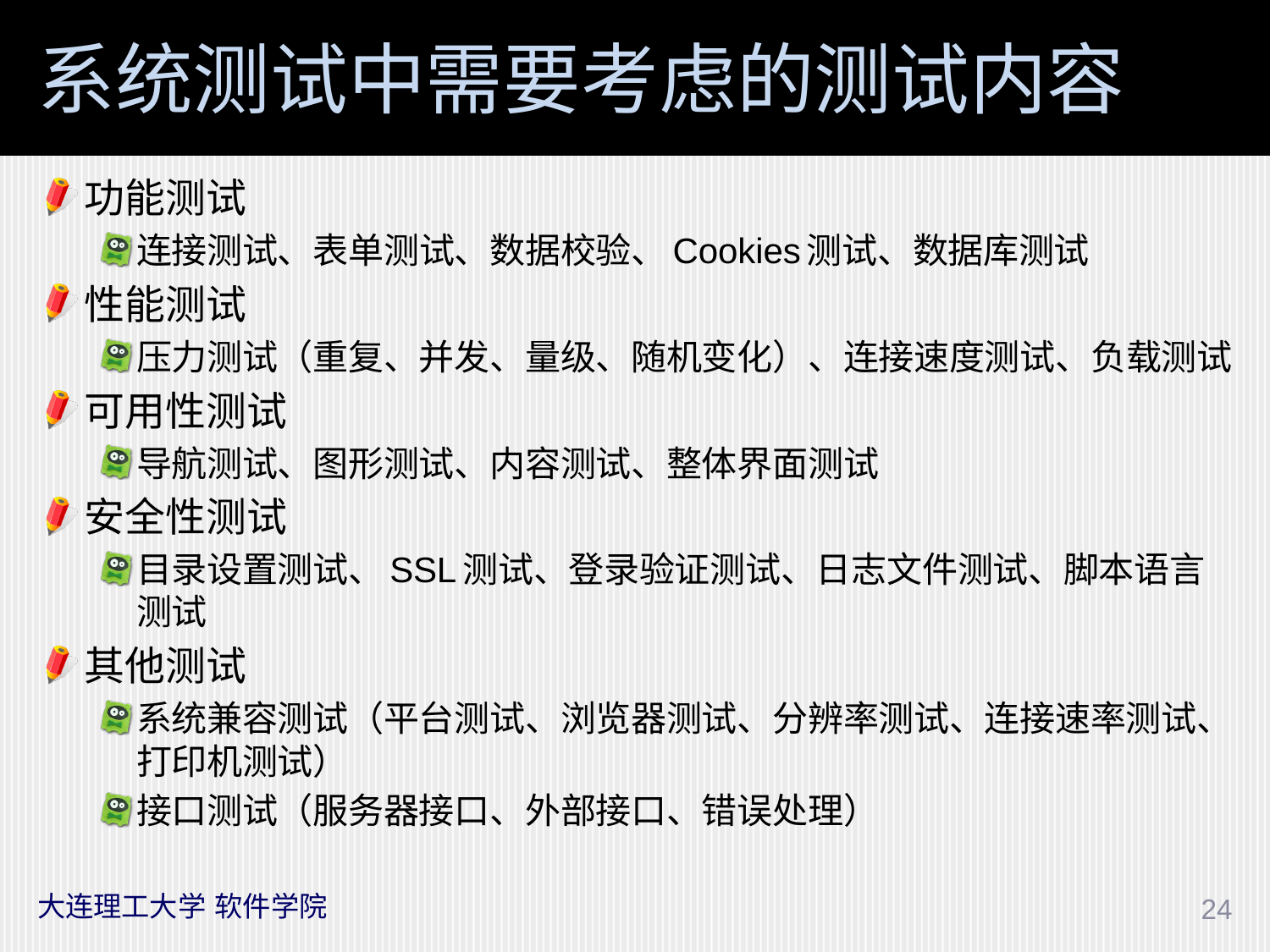

# 系统测试中需要考虑的测试内容
功能测试
连接测试、表单测试、数据校验、Cookies测试、数据库测试
性能测试
压力测试（重复、并发、量级、随机变化）、连接速度测试、负载测试
可用性测试
导航测试、图形测试、内容测试、整体界面测试
安全性测试
目录设置测试、SSL测试、登录验证测试、日志文件测试、脚本语言测试
其他测试
系统兼容测试（平台测试、浏览器测试、分辨率测试、连接速率测试、打印机测试）
接口测试（服务器接口、外部接口、错误处理）

大连理工大学 软件学院
24